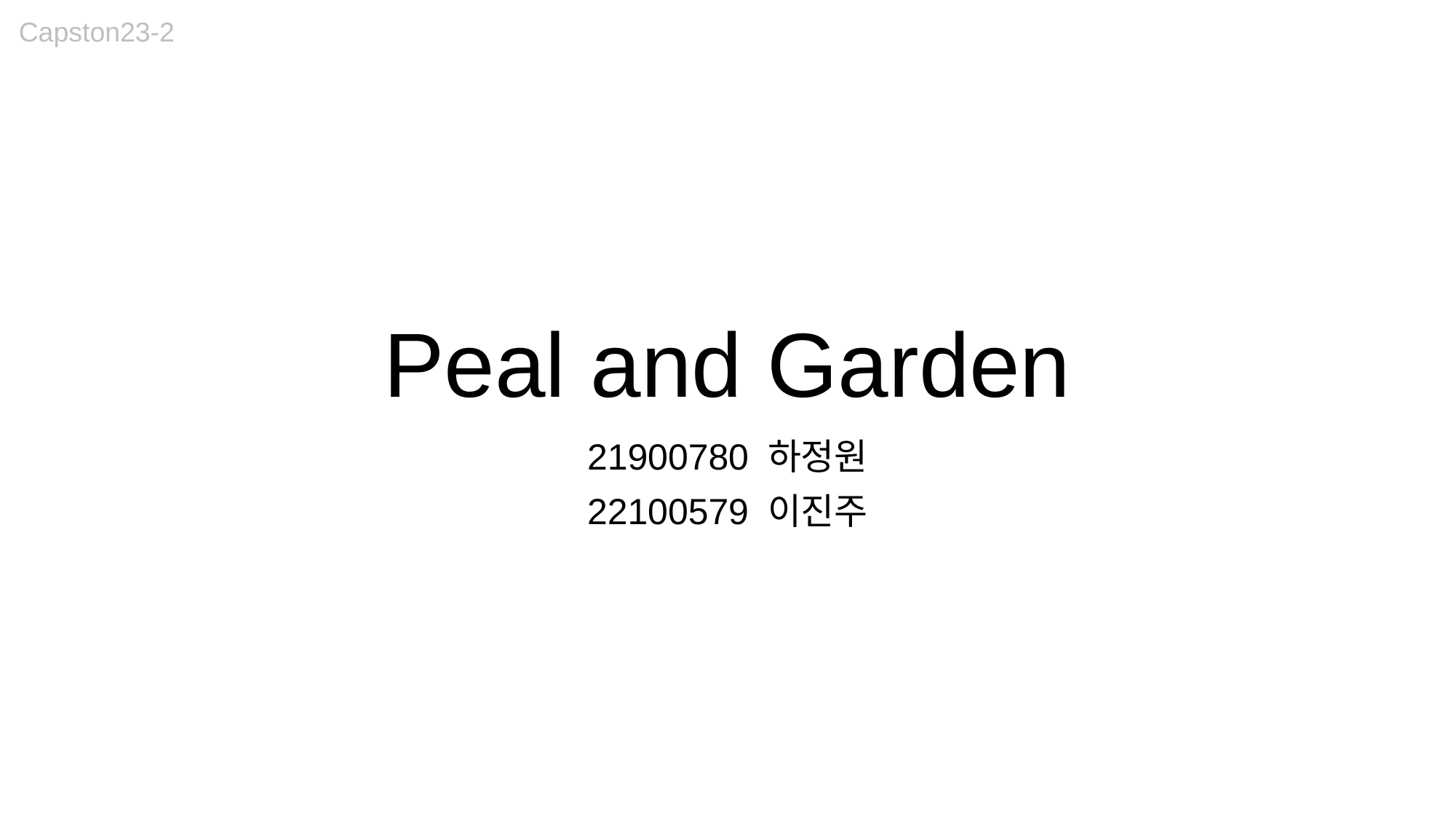

Capston23-2
# Peal and Garden
21900780 하정원
22100579 이진주